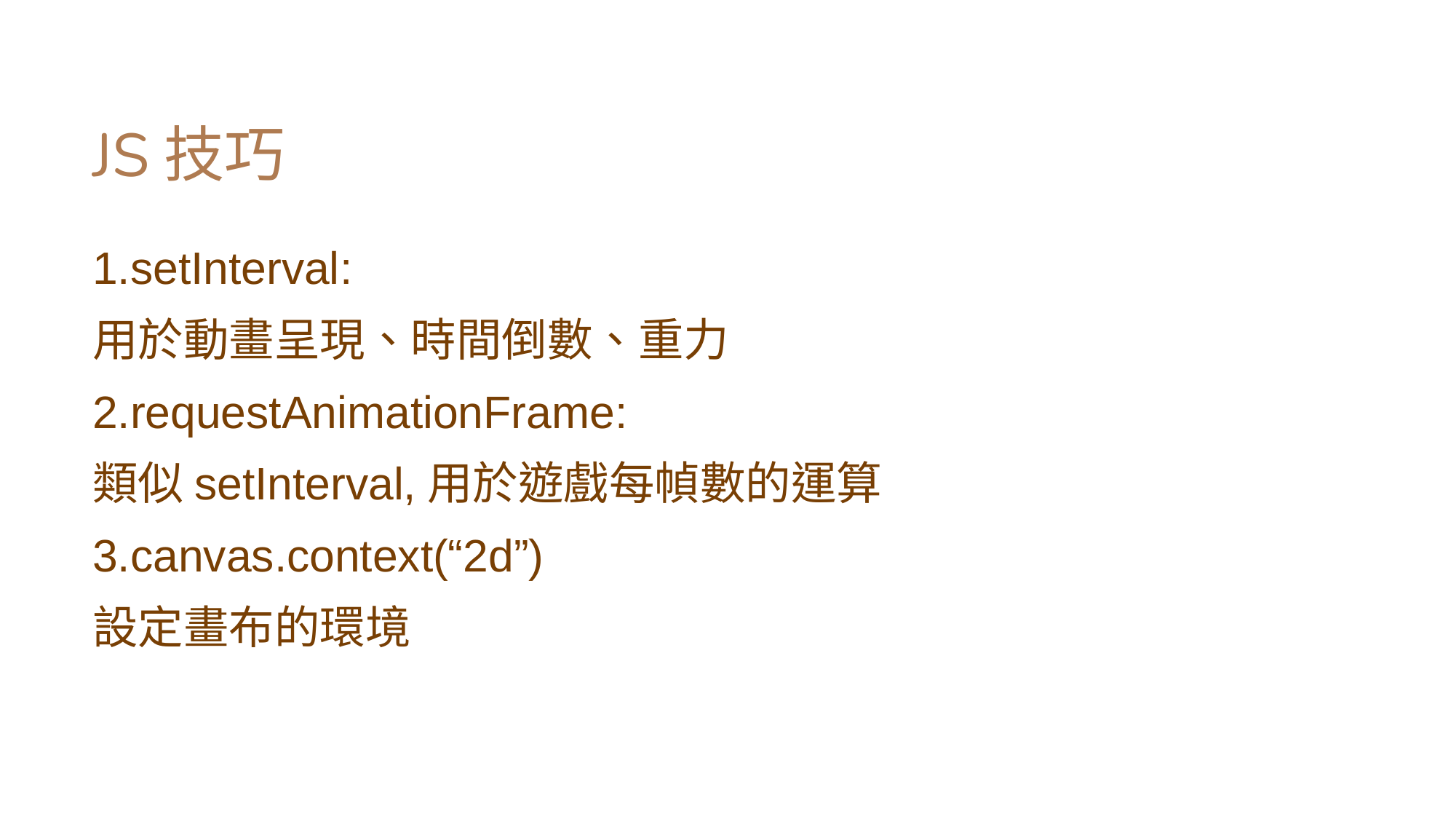

# JS技巧
1.setInterval:
用於動畫呈現、時間倒數、重力
2.requestAnimationFrame:
類似setInterval,用於遊戲每幀數的運算
3.canvas.context(“2d”)
設定畫布的環境